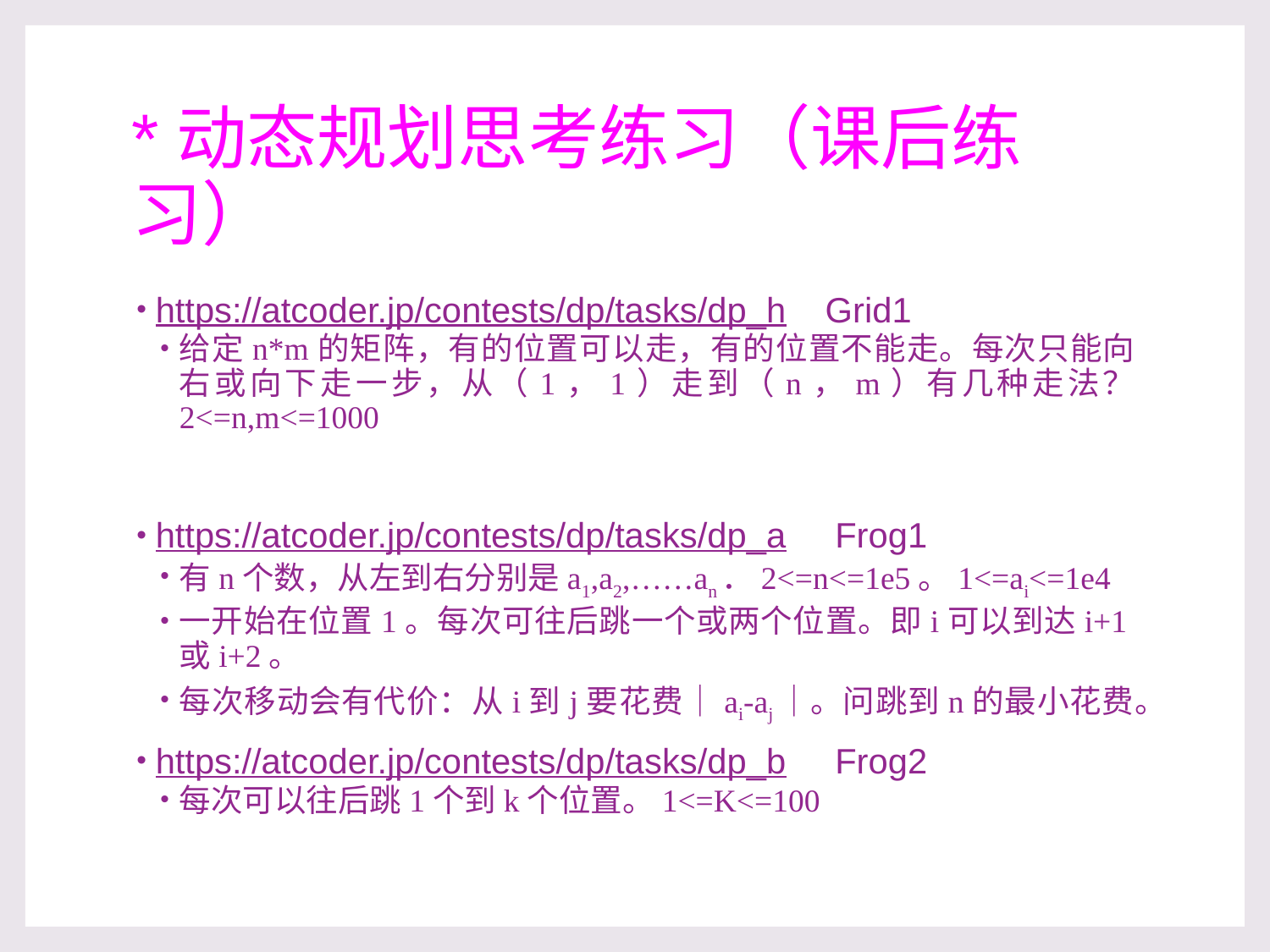

# *动态规划思考练习（课后练习）
https://atcoder.jp/contests/dp/tasks/dp_h    Grid1
给定n*m的矩阵，有的位置可以走，有的位置不能走。每次只能向右或向下走一步，从（1，1）走到（n，m）有几种走法？ 2<=n,m<=1000

https://atcoder.jp/contests/dp/tasks/dp_a     Frog1
有n个数，从左到右分别是a1,a2,……an．2<=n<=1e5。1<=ai<=1e4
一开始在位置1。每次可往后跳一个或两个位置。即i可以到达i+1或i+2。
每次移动会有代价：从i到j要花费｜ai-aj｜。问跳到n的最小花费。
https://atcoder.jp/contests/dp/tasks/dp_b     Frog2
每次可以往后跳1个到k个位置。1<=K<=100